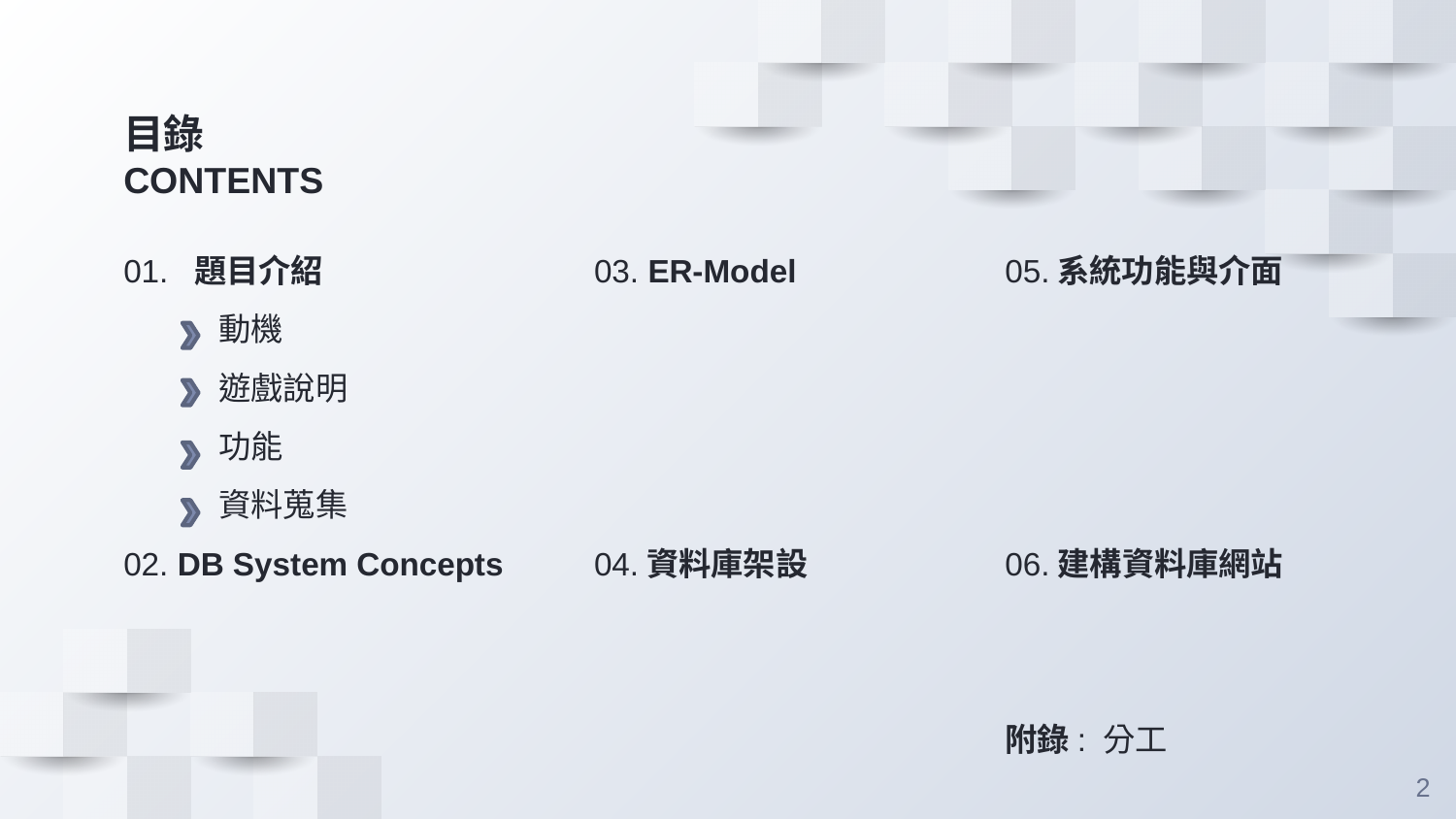

# 目錄 CONTENTS
01.  題目介紹
            動機
            遊戲說明
            功能
            資料蒐集
02. DB System Concepts
03. ER-Model

04.資料庫架設

05.系統功能與介面

06.建構資料庫網站

附錄: 分工

2